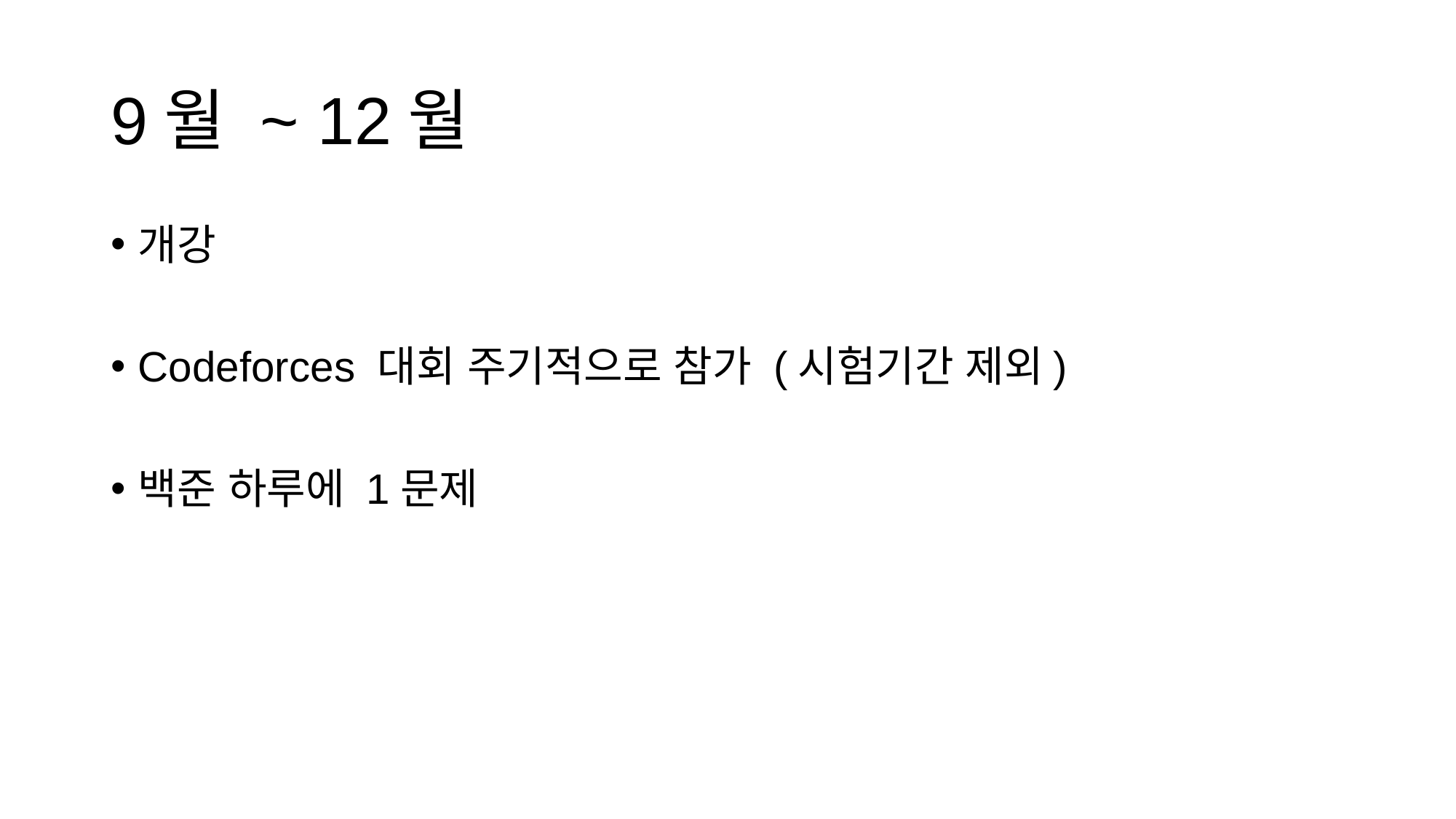

# 9월 ~ 12월
개강

Codeforces 대회 주기적으로 참가 (시험기간 제외)

백준 하루에 1문제